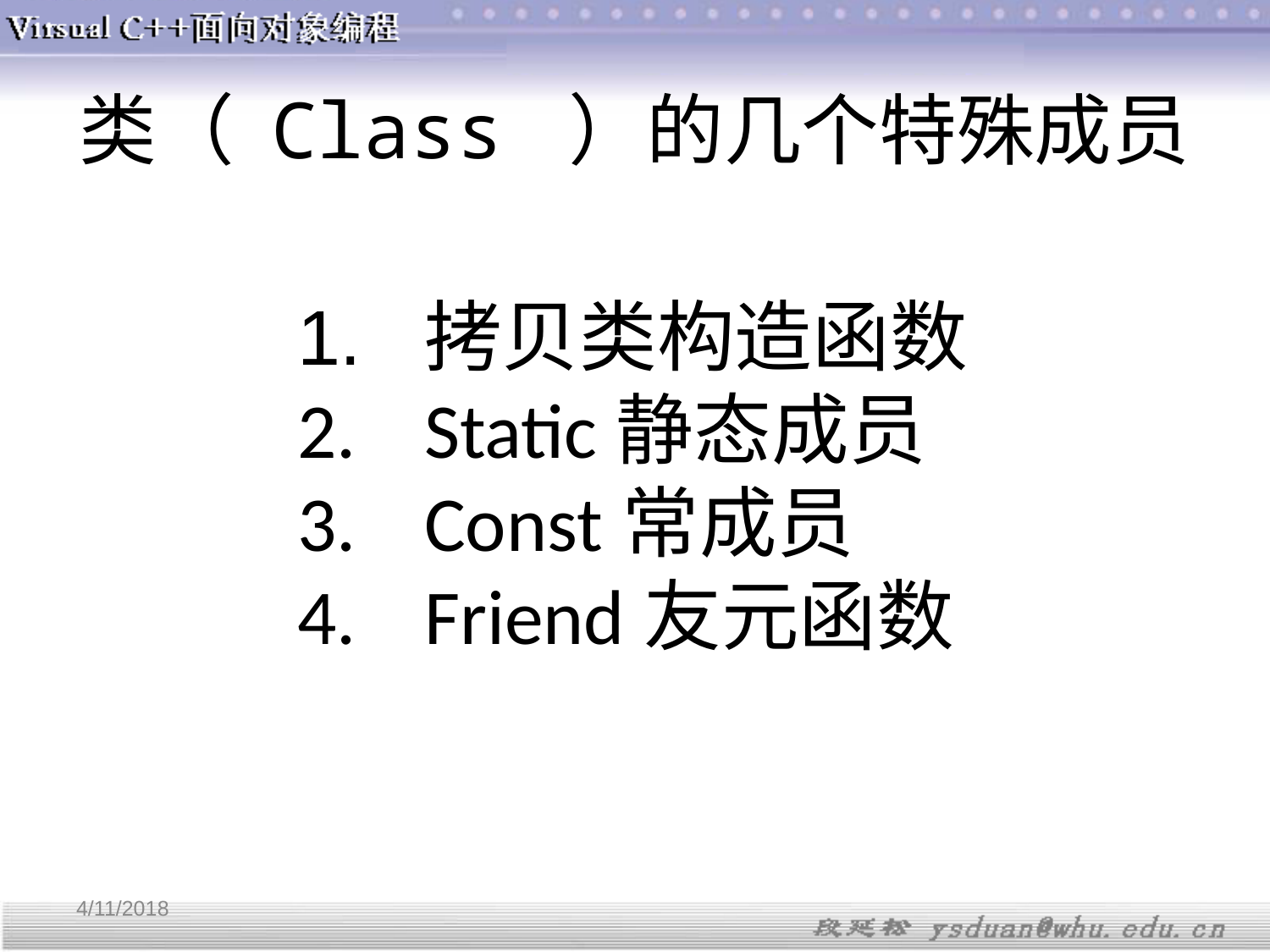

类（ Class ）的几个特殊成员
拷贝类构造函数
Static静态成员
Const常成员
Friend友元函数
4/11/2018